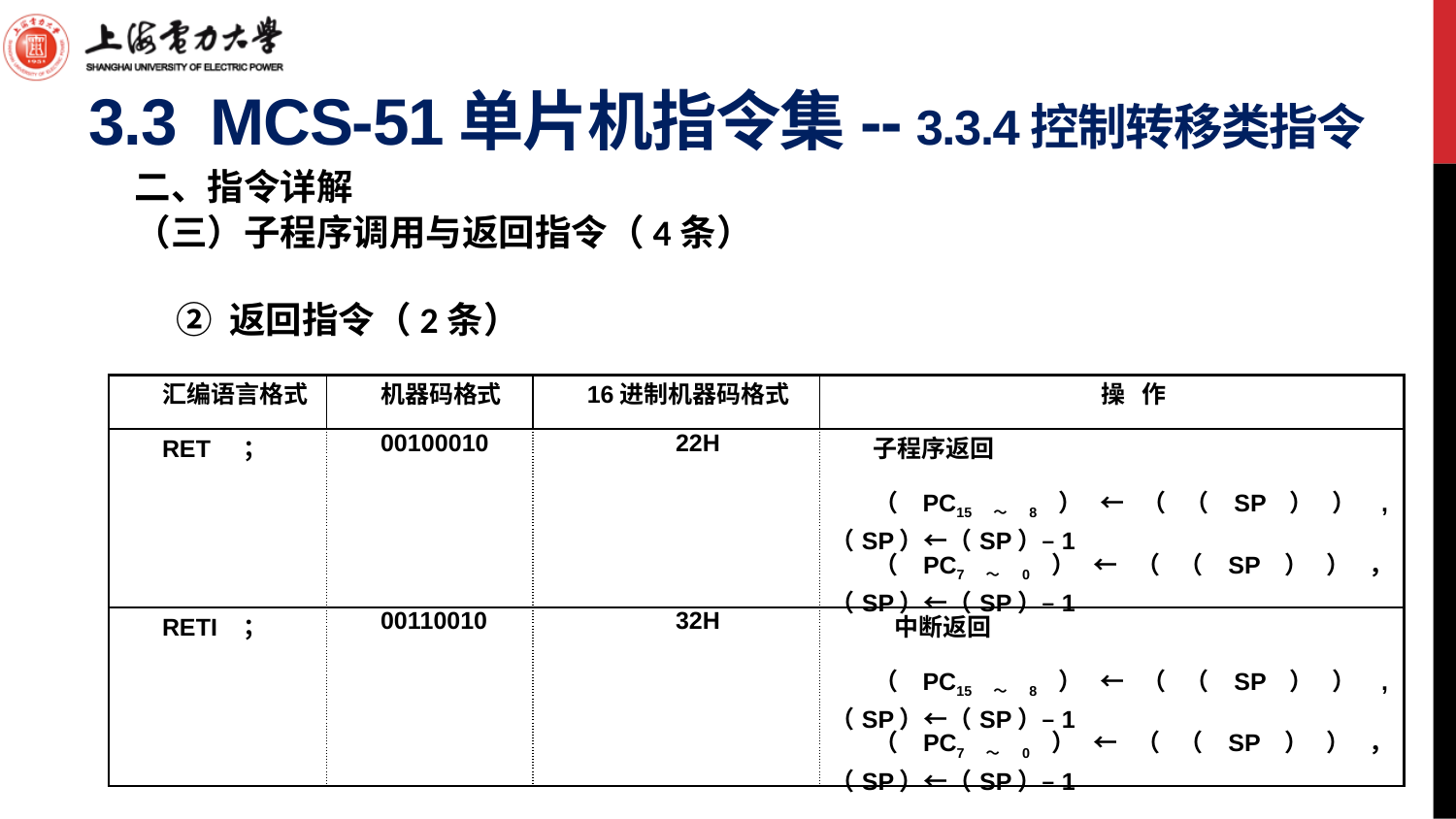

# 3.3  MCS-51单片机指令集-- 3.3.4控制转移类指令

二、指令详解

（三）子程序调用与返回指令（4条）

     ② 返回指令（2条）

| 汇编语言格式 | 机器码格式 | 16进制机器码格式 | 操 作 |
| --- | --- | --- | --- |
| RET ； | 00100010 | 22H | 子程序返回 |
|  |  |  | （PC15～8）←（（SP））,（SP）←（SP）–1 |
|  |  |  | （PC7～0）←（（SP）），（SP）←（SP）–1 |
| RETI ； | 00110010 | 32H | 中断返回 |
|  |  |  | （PC15～8）←（（SP））,（SP）←（SP）–1 |
|  |  |  | （PC7～0）←（（SP）），（SP）←（SP）–1 |